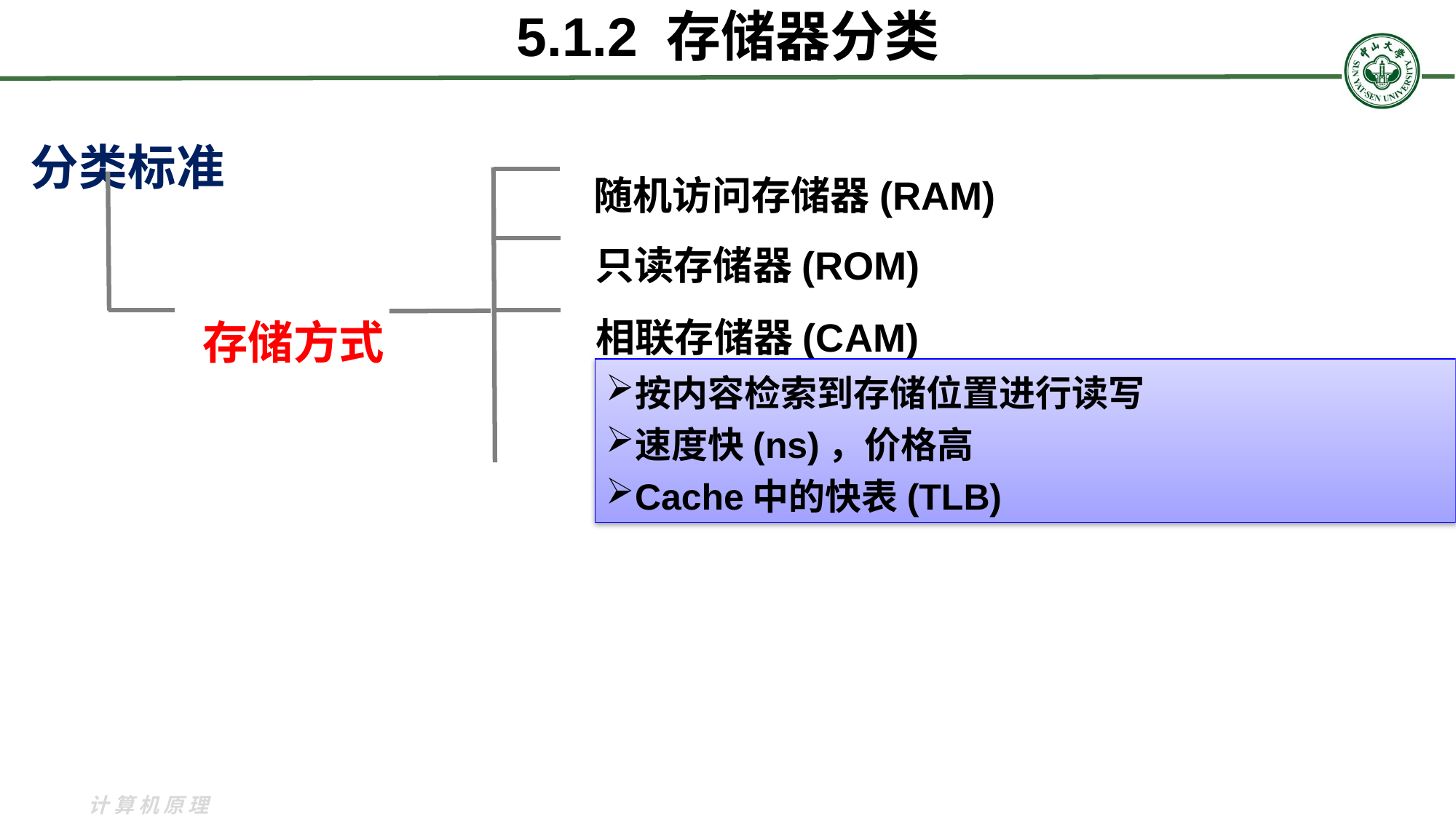

5.1.2 存储器分类
分类标准
随机访问存储器(RAM)
只读存储器(ROM)
存储方式
相联存储器(CAM)
按内容检索到存储位置进行读写
速度快(ns)，价格高
Cache中的快表(TLB)